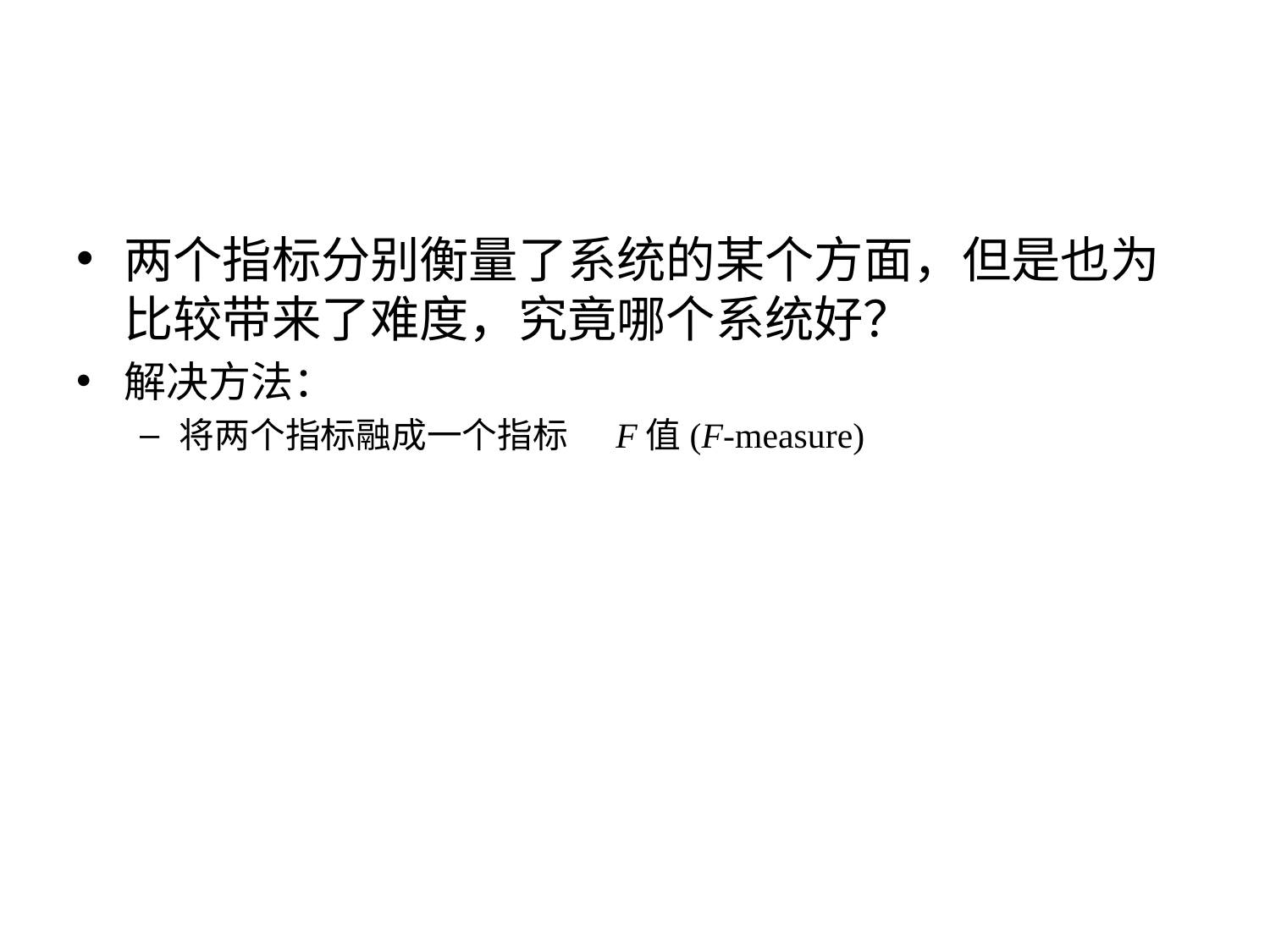

#
两个指标分别衡量了系统的某个方面，但是也为比较带来了难度，究竟哪个系统好？
解决方法：
将两个指标融成一个指标     F值(F-measure)